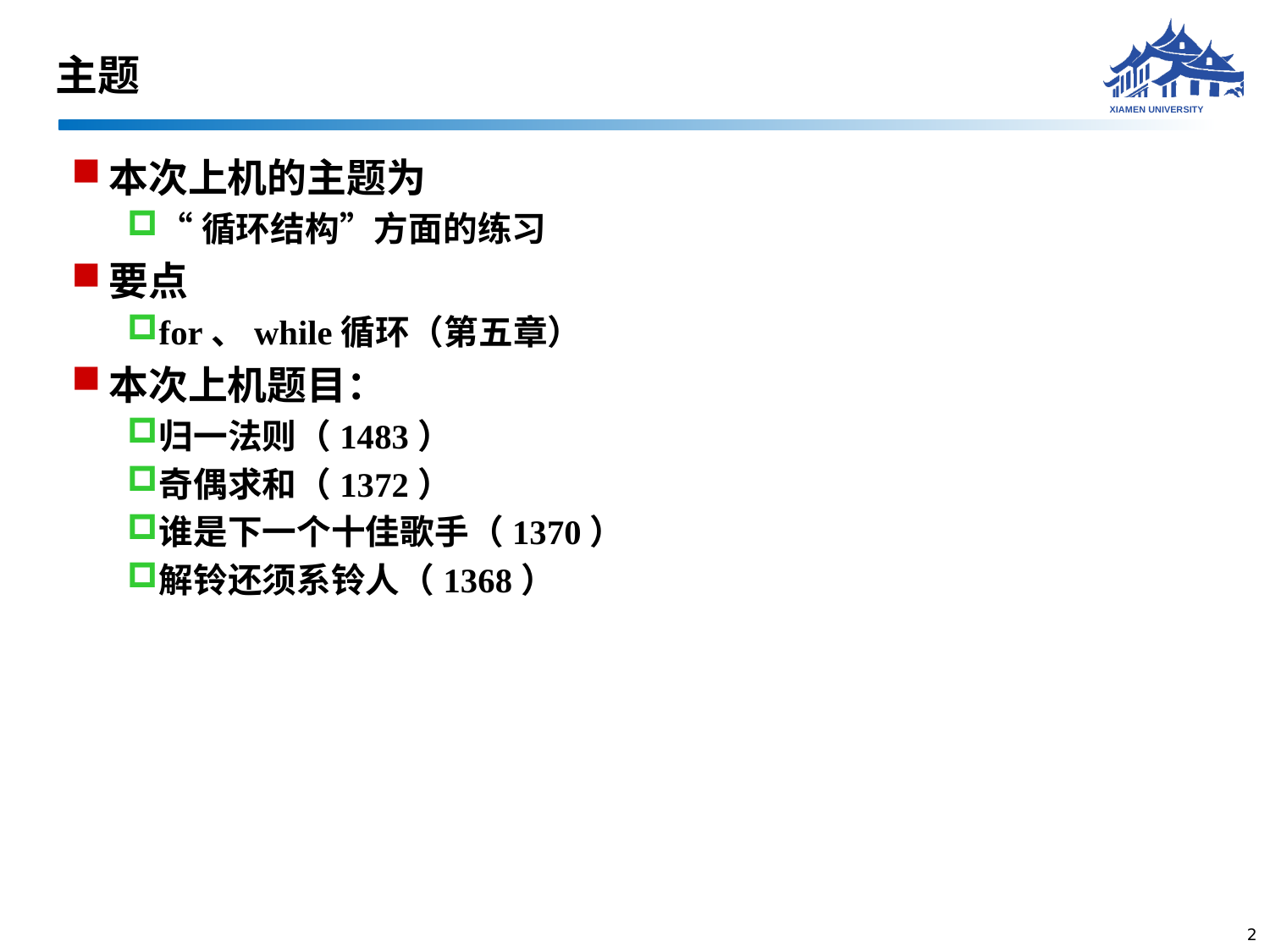

# 主题
本次上机的主题为
“循环结构”方面的练习
要点
for、while循环（第五章）
本次上机题目：
归一法则（1483）
奇偶求和（1372）
谁是下一个十佳歌手（1370）
解铃还须系铃人（1368）

2